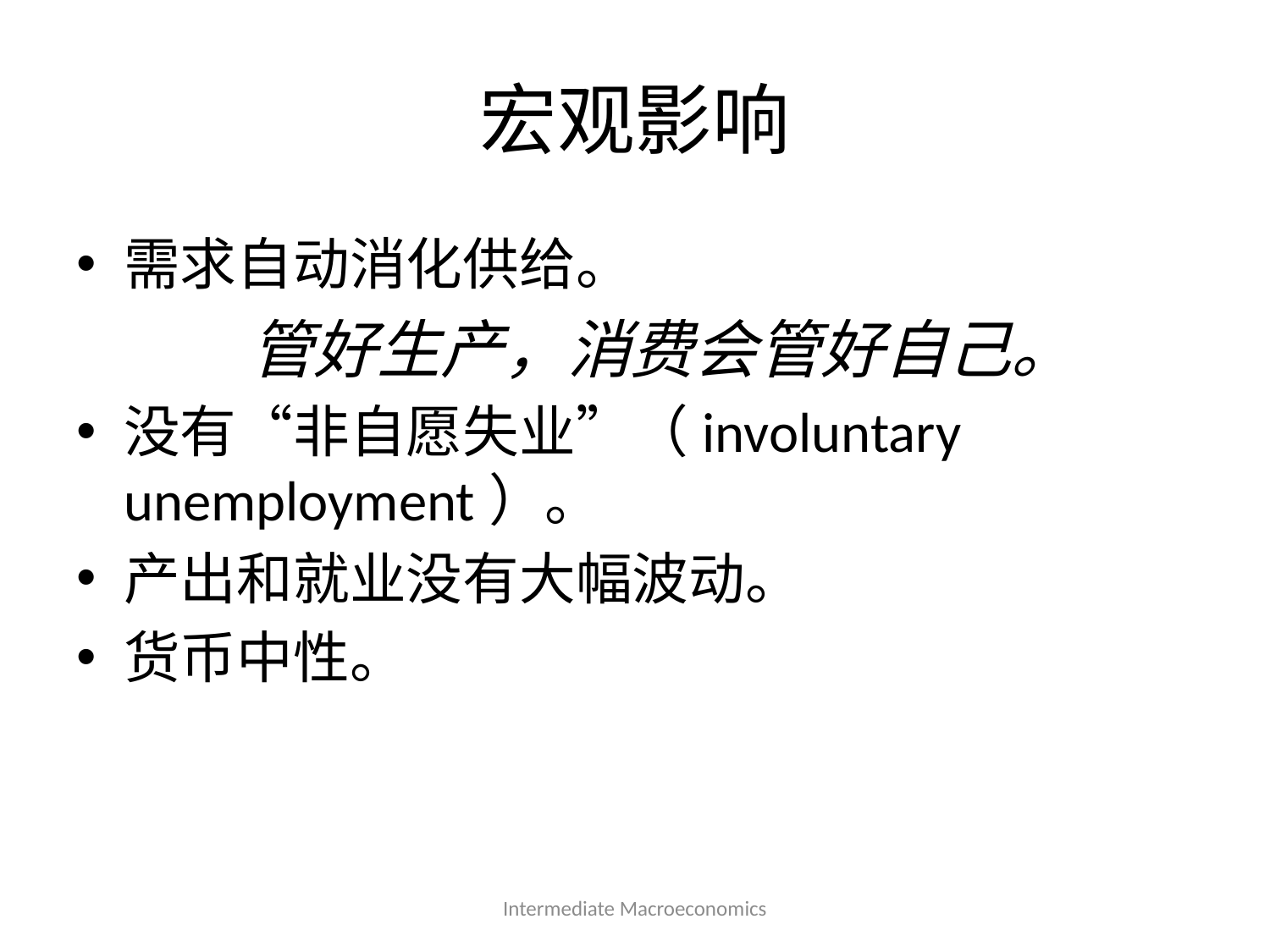

# 宏观影响
需求自动消化供给。
管好生产，消费会管好自己。
没有“非自愿失业”（involuntary unemployment）。
产出和就业没有大幅波动。
货币中性。
Intermediate Macroeconomics